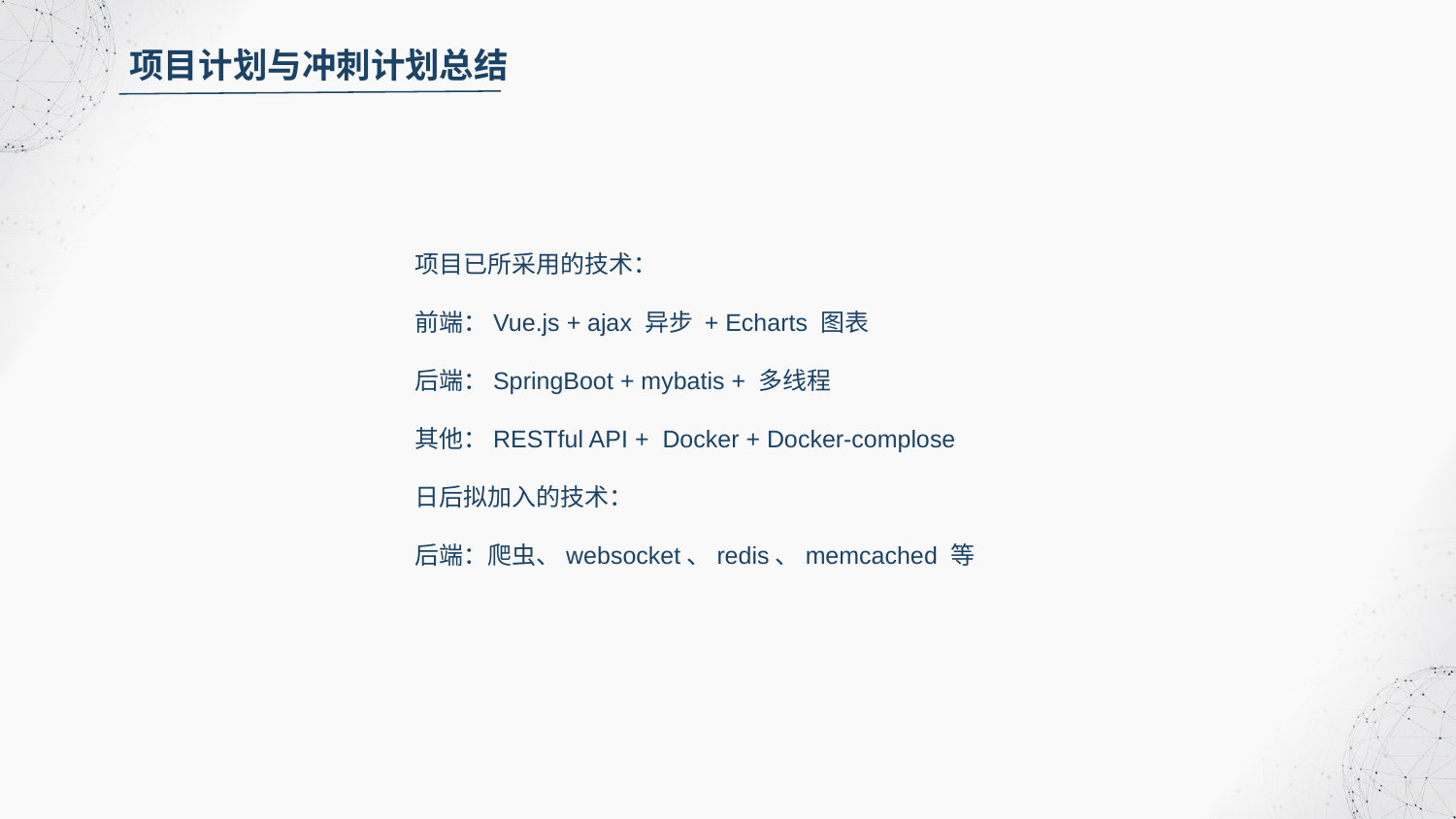

项目计划与冲刺计划总结
项目已所采用的技术：

前端：Vue.js + ajax 异步 + Echarts 图表

后端：SpringBoot + mybatis + 多线程

其他：RESTful API +  Docker + Docker-complose

日后拟加入的技术：

后端：爬虫、websocket、redis、memcached 等